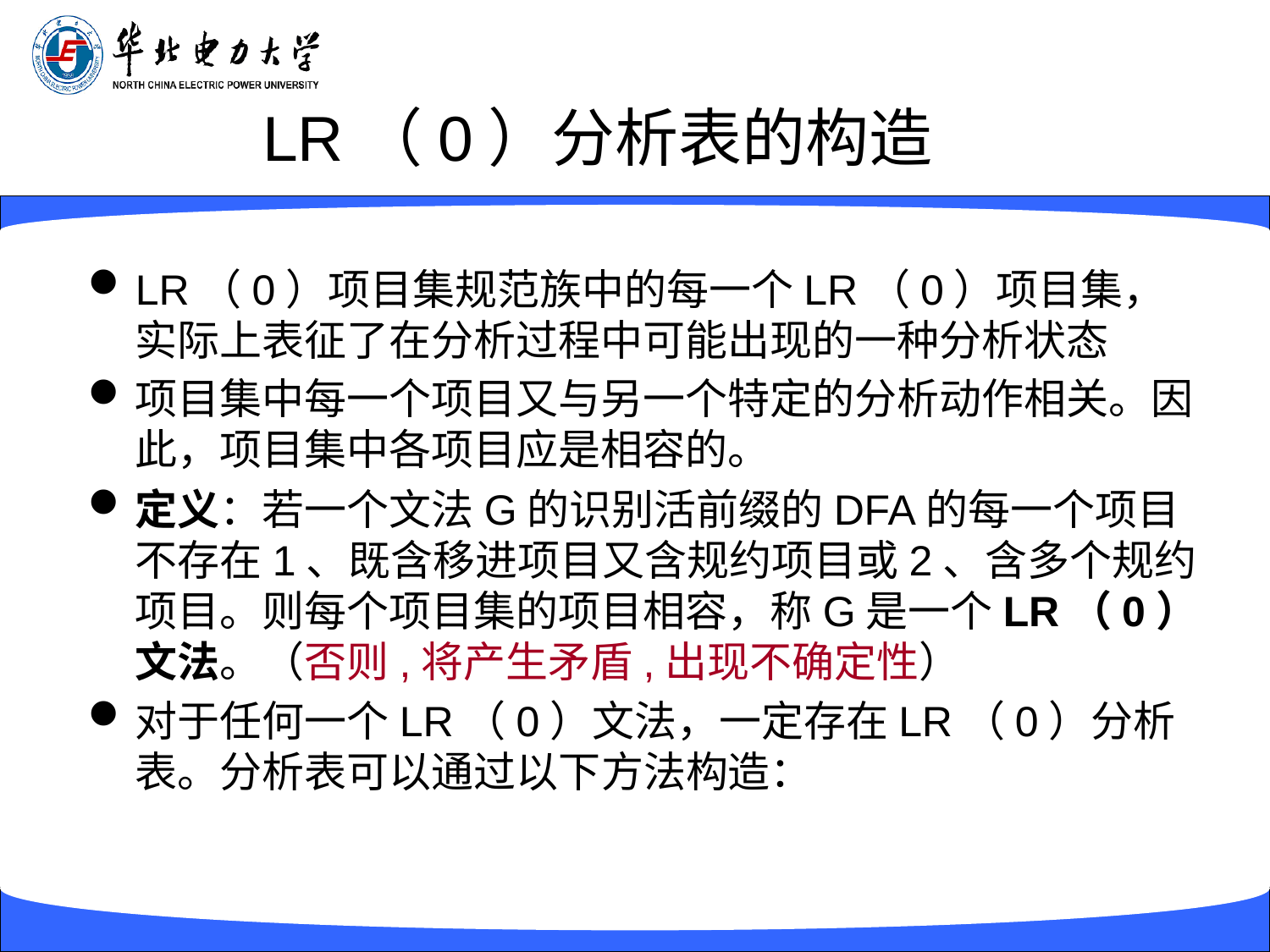

# LR（0）分析表的构造
LR（0）项目集规范族中的每一个LR（0）项目集，实际上表征了在分析过程中可能出现的一种分析状态
项目集中每一个项目又与另一个特定的分析动作相关。因此，项目集中各项目应是相容的。
定义：若一个文法G的识别活前缀的DFA的每一个项目不存在1、既含移进项目又含规约项目或2、含多个规约项目。则每个项目集的项目相容，称G是一个LR（0）文法。（否则,将产生矛盾,出现不确定性）
对于任何一个LR（0）文法，一定存在LR（0）分析表。分析表可以通过以下方法构造：